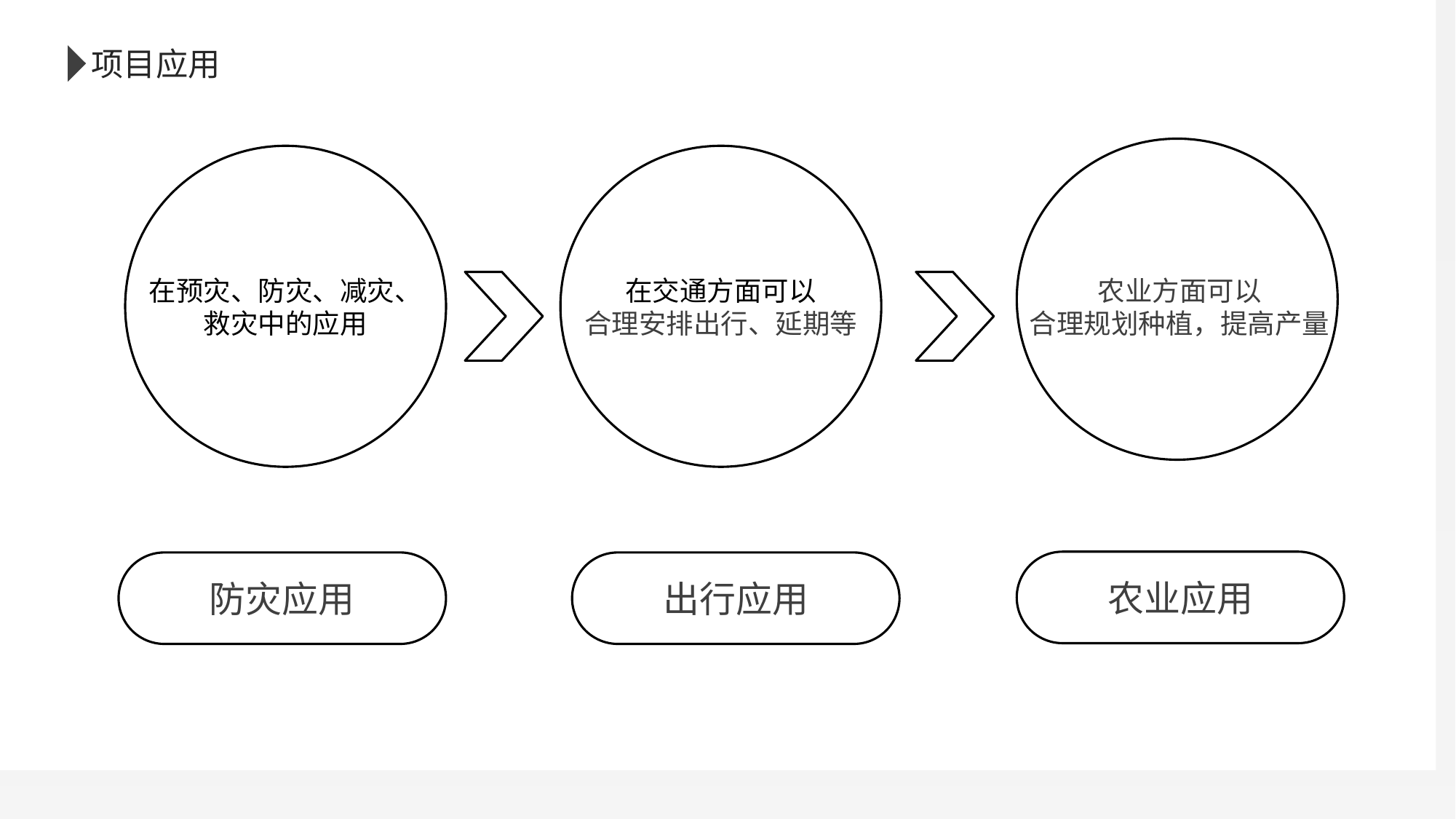

项目应用

在预灾、防灾、减灾、
救灾中的应用

在交通方面可以
合理安排出行、延期等
农业方面可以
合理规划种植，提高产量

农业应用
防灾应用
出行应用